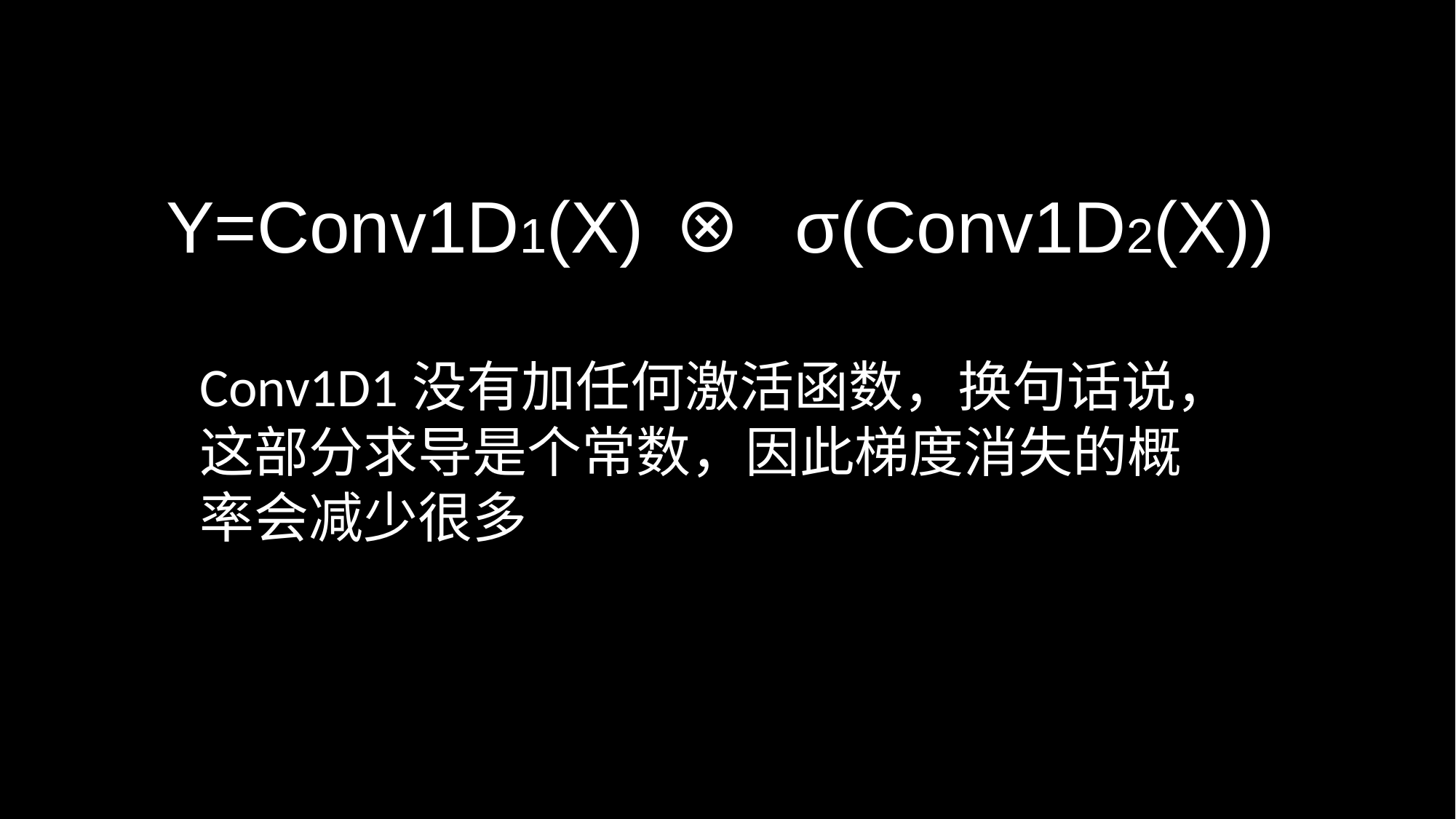

Y=Conv1D1(X) ⊗ σ(Conv1D2(X))
Conv1D1没有加任何激活函数，换句话说，这部分求导是个常数，因此梯度消失的概率会减少很多